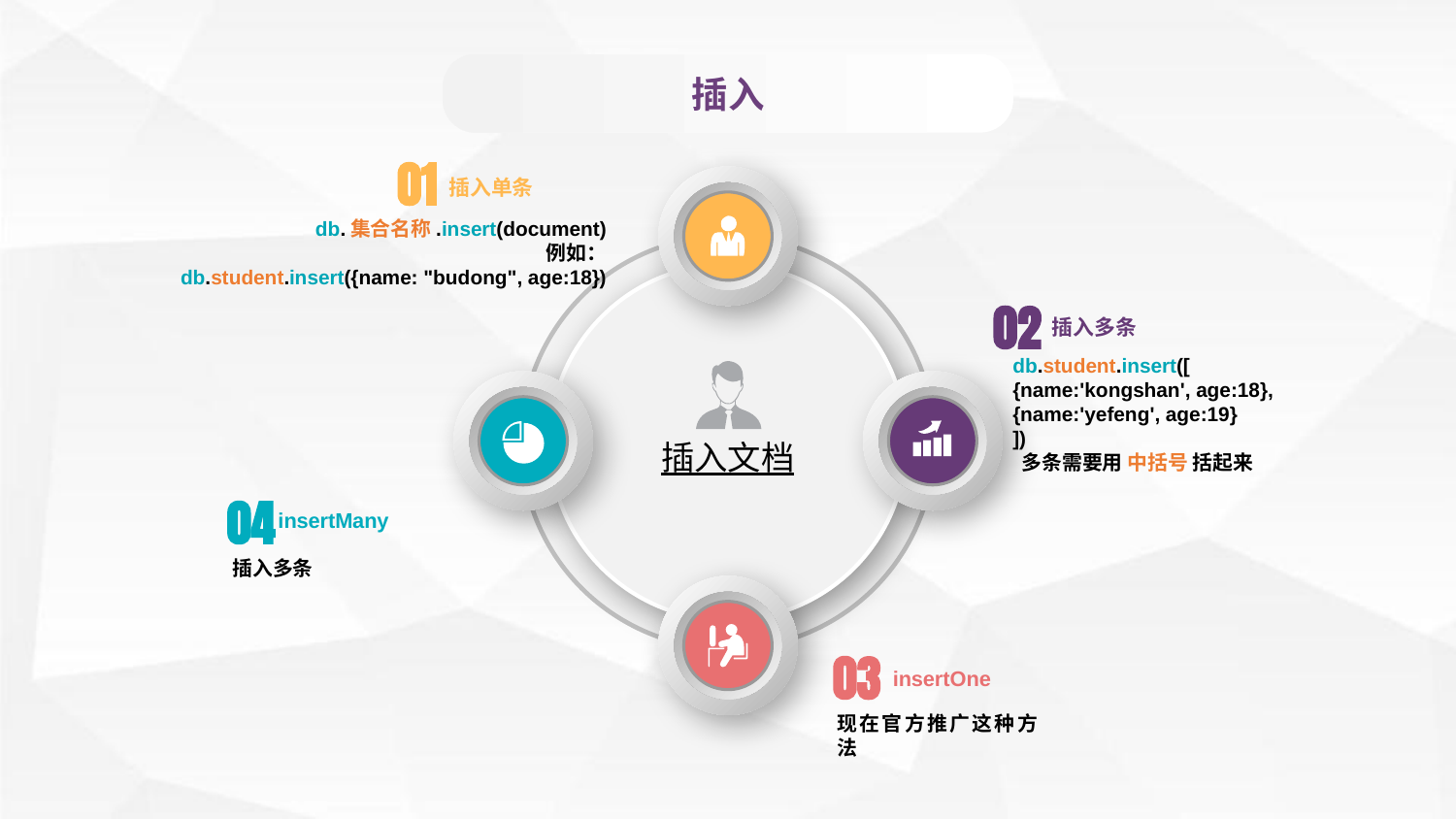

插入
01
插入单条
db.集合名称.insert(document)
例如：
db.student.insert({name: "budong", age:18})

02
插入多条
db.student.insert([
{name:'kongshan', age:18},
{name:'yefeng', age:19}
])
 多条需要用 中括号 括起来

插入文档
04
insertMany
插入多条

03
insertOne
现在官方推广这种方法